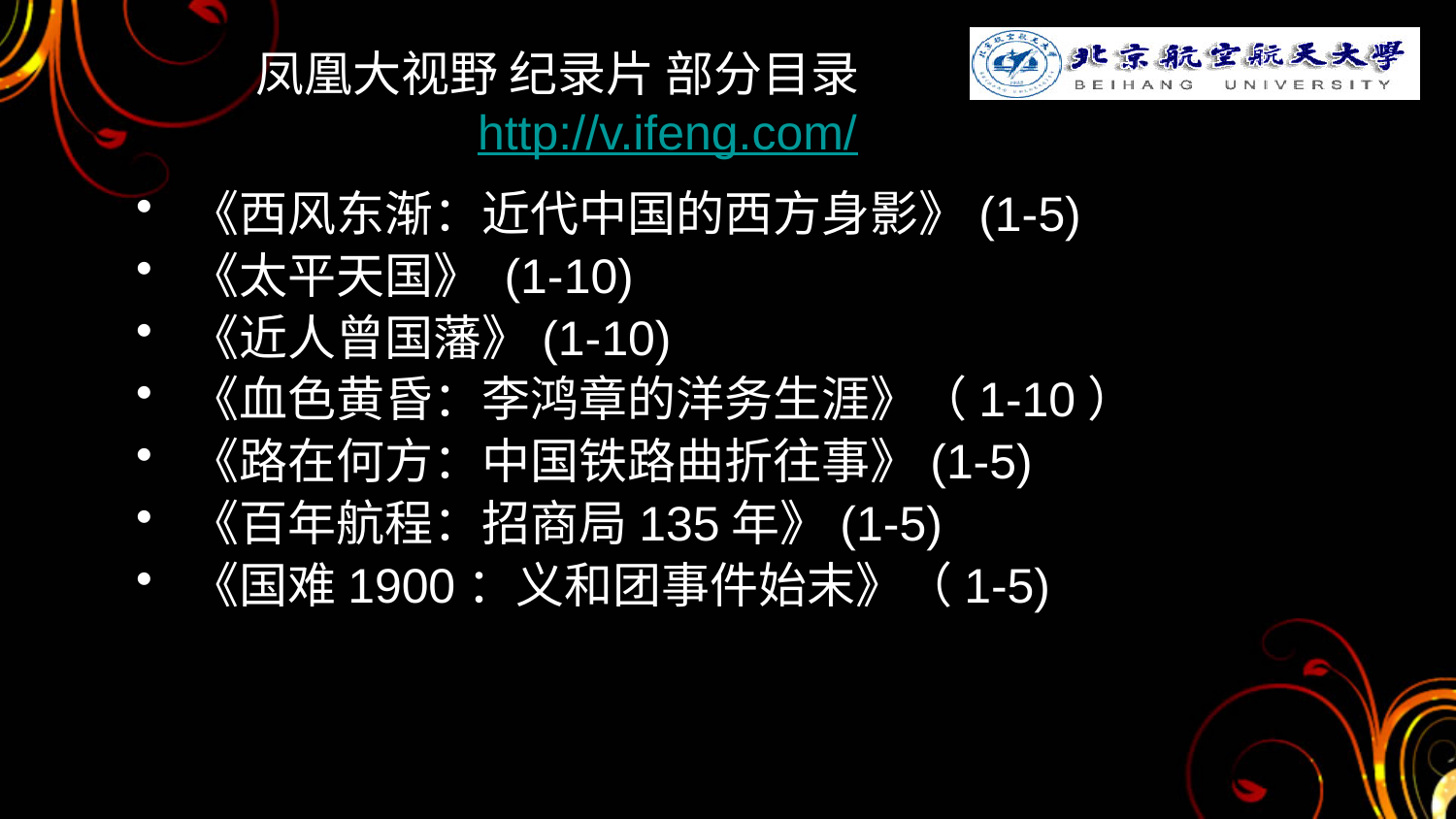

# 凤凰大视野 纪录片 部分目录http://v.ifeng.com/
《西风东渐：近代中国的西方身影》(1-5)
《太平天国》 (1-10)
《近人曾国藩》(1-10)
《血色黄昏：李鸿章的洋务生涯》（1-10）
《路在何方：中国铁路曲折往事》(1-5)
《百年航程：招商局135年》(1-5)
《国难1900：义和团事件始末》（1-5)